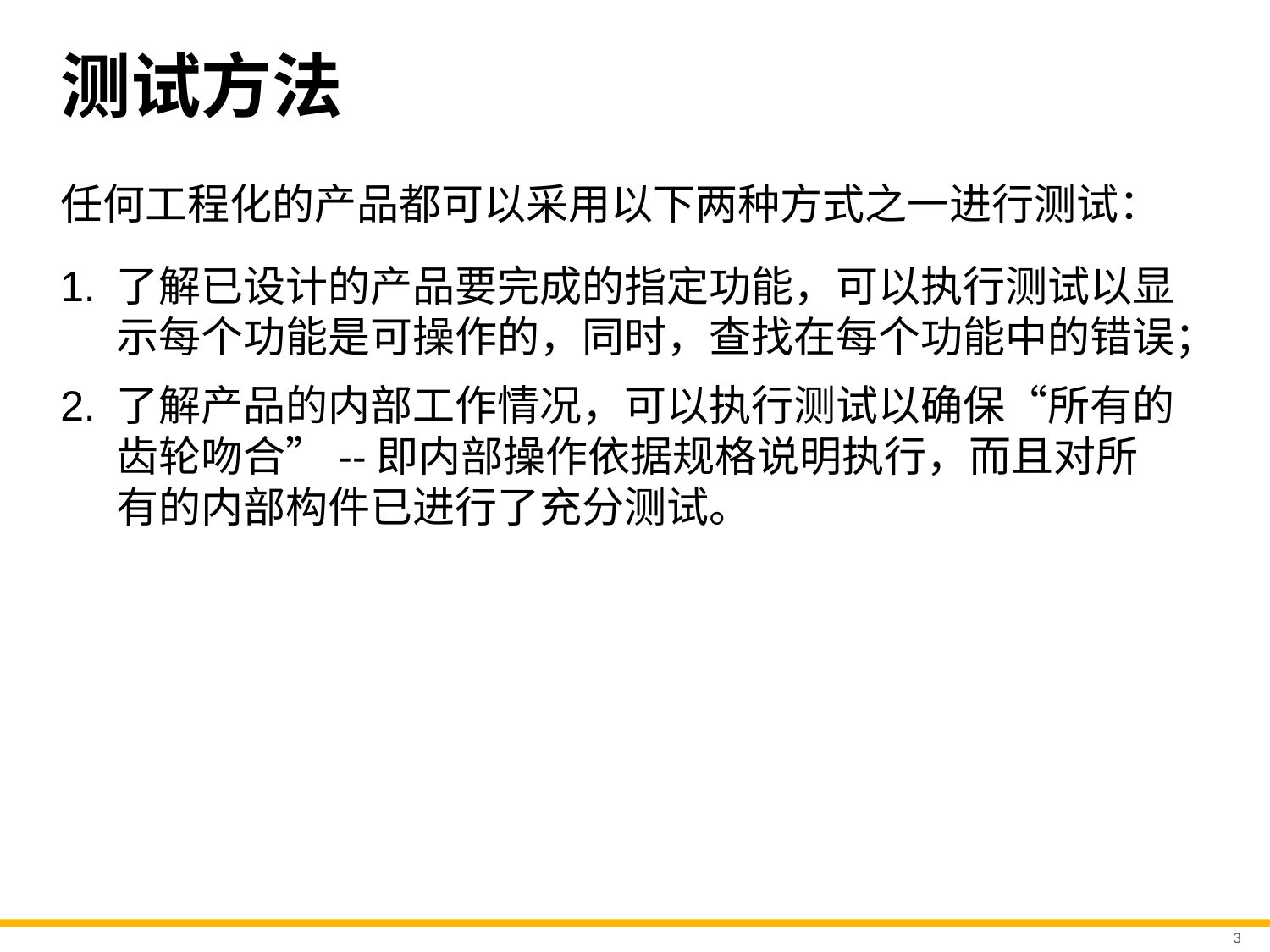

# 测试方法
任何工程化的产品都可以采用以下两种方式之一进行测试：
了解已设计的产品要完成的指定功能，可以执行测试以显示每个功能是可操作的，同时，查找在每个功能中的错误；
了解产品的内部工作情况，可以执行测试以确保“所有的齿轮吻合”--即内部操作依据规格说明执行，而且对所有的内部构件已进行了充分测试。
3